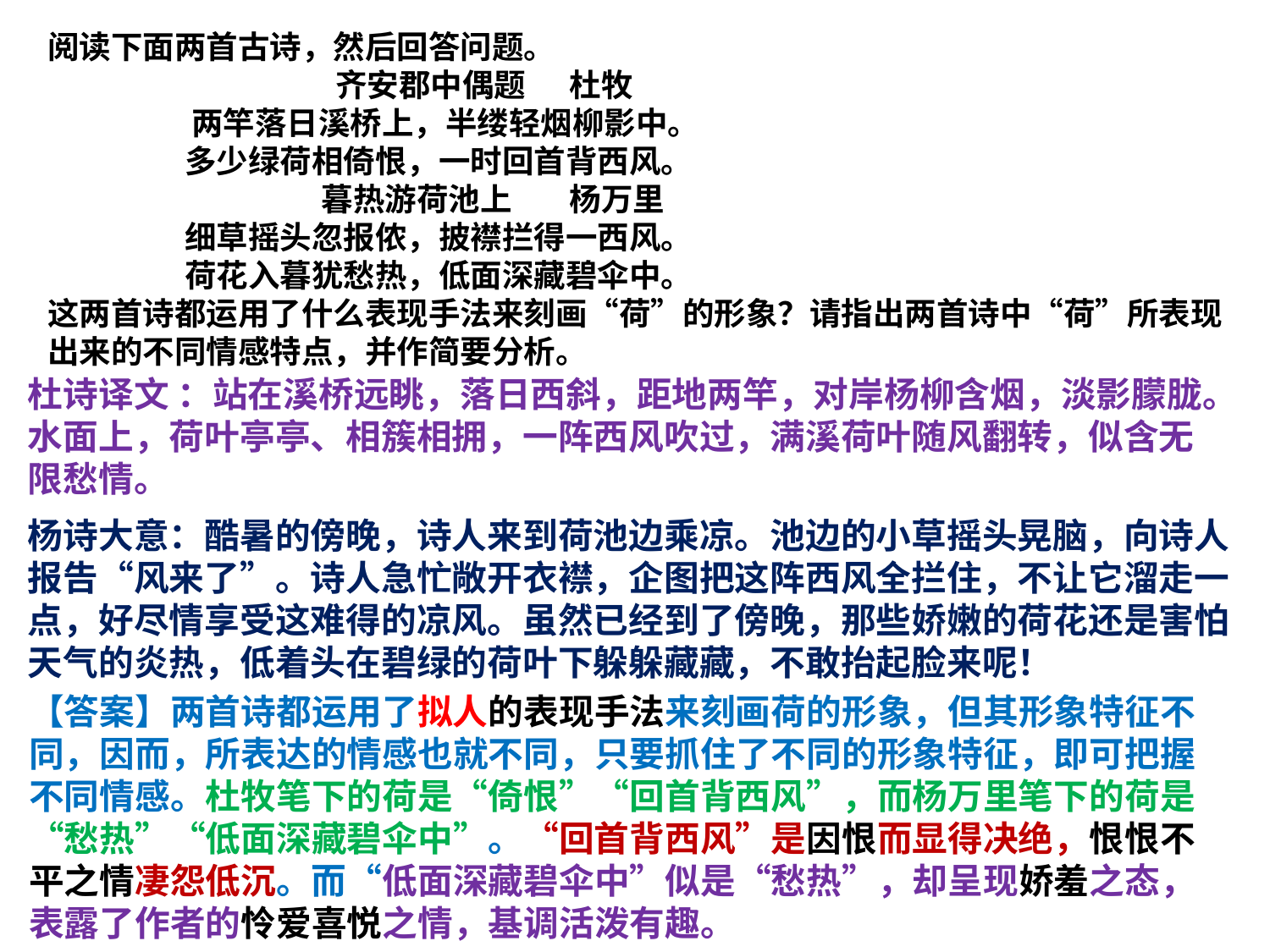

阅读下面两首古诗，然后回答问题。
                                       齐安郡中偶题      杜牧
                   两竿落日溪桥上，半缕轻烟柳影中。
                  多少绿荷相倚恨，一时回首背西风。
                                     暮热游荷池上        杨万里
                  细草摇头忽报侬，披襟拦得一西风。
                  荷花入暮犹愁热，低面深藏碧伞中。
这两首诗都运用了什么表现手法来刻画“荷”的形象？请指出两首诗中“荷”所表现出来的不同情感特点，并作简要分析。
杜诗译文 ：站在溪桥远眺，落日西斜，距地两竿，对岸杨柳含烟，淡影朦胧。水面上，荷叶亭亭、相簇相拥，一阵西风吹过，满溪荷叶随风翻转，似含无限愁情。
杨诗大意：酷暑的傍晚，诗人来到荷池边乘凉。池边的小草摇头晃脑，向诗人报告“风来了”。诗人急忙敞开衣襟，企图把这阵西风全拦住，不让它溜走一点，好尽情享受这难得的凉风。虽然已经到了傍晚，那些娇嫩的荷花还是害怕天气的炎热，低着头在碧绿的荷叶下躲躲藏藏，不敢抬起脸来呢！
【答案】两首诗都运用了拟人的表现手法来刻画荷的形象，但其形象特征不同，因而，所表达的情感也就不同，只要抓住了不同的形象特征，即可把握不同情感。杜牧笔下的荷是“倚恨”“回首背西风”，而杨万里笔下的荷是“愁热”“低面深藏碧伞中”。“回首背西风”是因恨而显得决绝，恨恨不平之情凄怨低沉。而“低面深藏碧伞中”似是“愁热”，却呈现娇羞之态，表露了作者的怜爱喜悦之情，基调活泼有趣。